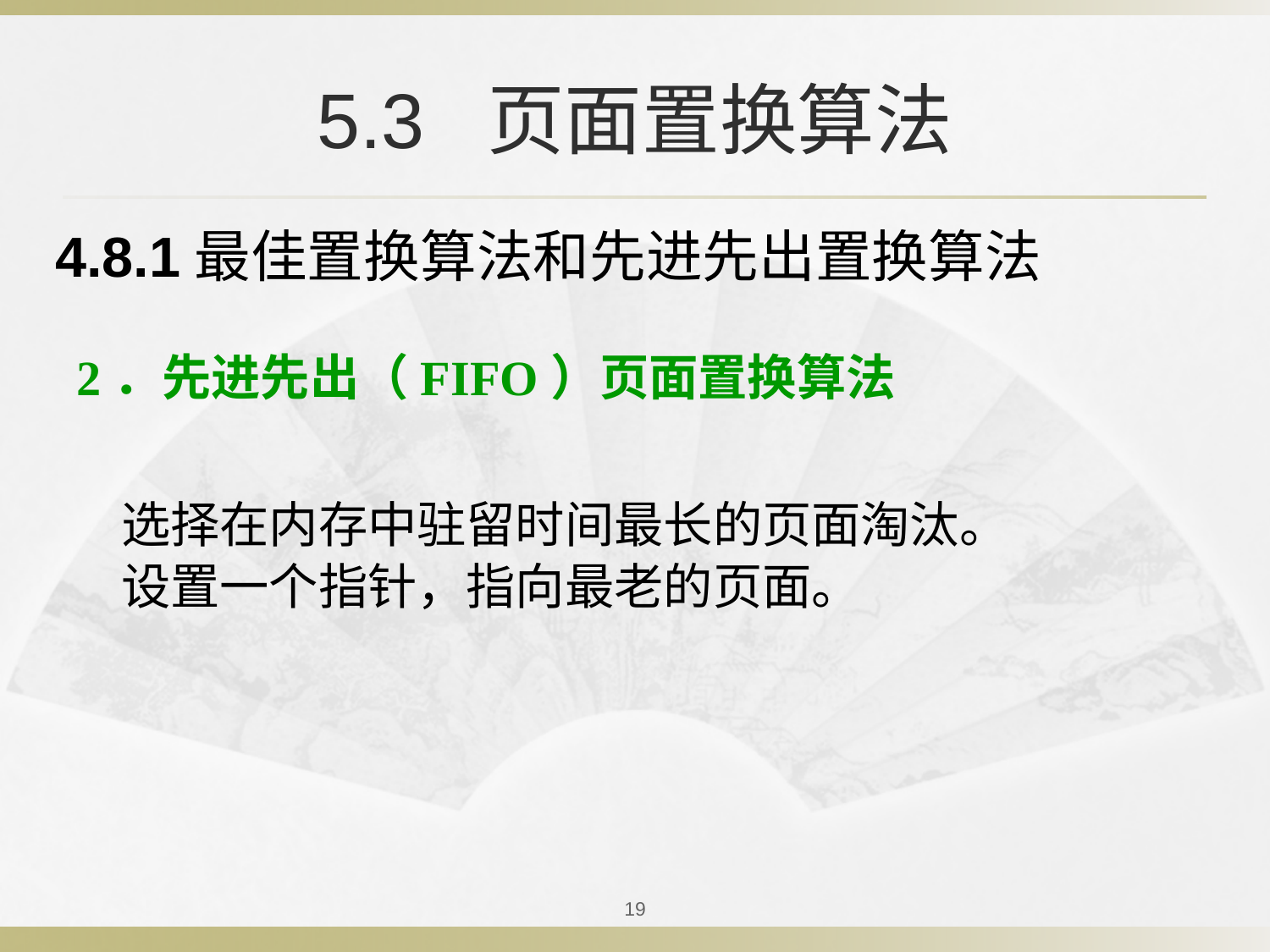

# 5.3  页面置换算法
4.8.1最佳置换算法和先进先出置换算法
2．先进先出（FIFO）页面置换算法
选择在内存中驻留时间最长的页面淘汰。
设置一个指针，指向最老的页面。
19